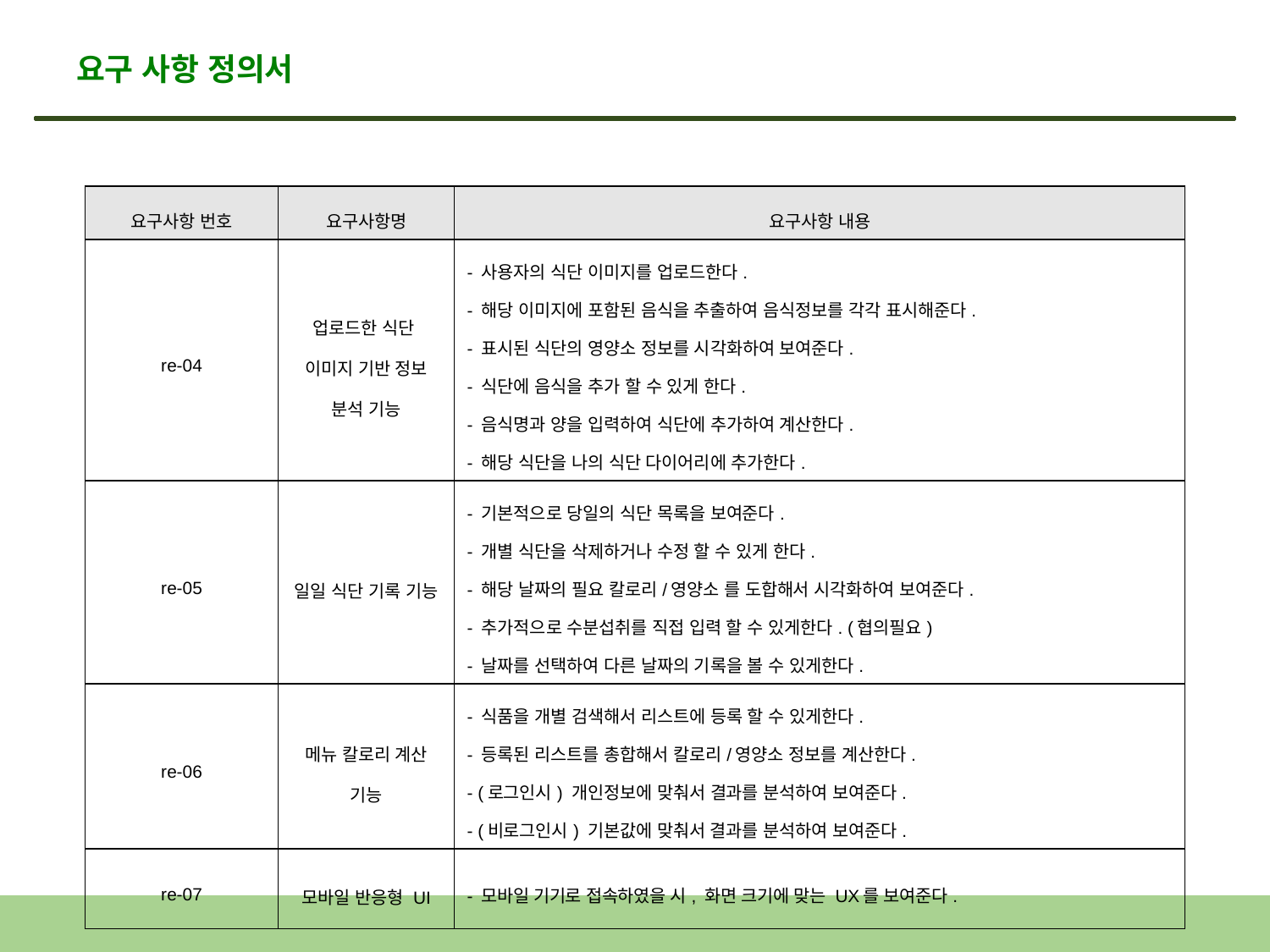

# 요구 사항 정의서
| 요구사항 번호 | 요구사항명 | 요구사항 내용 |
| --- | --- | --- |
| re-04 | 업로드한 식단 이미지 기반 정보 분석 기능 | - 사용자의 식단 이미지를 업로드한다. - 해당 이미지에 포함된 음식을 추출하여 음식정보를 각각 표시해준다. - 표시된 식단의 영양소 정보를 시각화하여 보여준다. - 식단에 음식을 추가 할 수 있게 한다. - 음식명과 양을 입력하여 식단에 추가하여 계산한다. - 해당 식단을 나의 식단 다이어리에 추가한다. |
| re-05 | 일일 식단 기록 기능 | - 기본적으로 당일의 식단 목록을 보여준다. - 개별 식단을 삭제하거나 수정 할 수 있게 한다. - 해당 날짜의 필요 칼로리/영양소 를 도합해서 시각화하여 보여준다. - 추가적으로 수분섭취를 직접 입력 할 수 있게한다. (협의필요) - 날짜를 선택하여 다른 날짜의 기록을 볼 수 있게한다. |
| re-06 | 메뉴 칼로리 계산 기능 | - 식품을 개별 검색해서 리스트에 등록 할 수 있게한다. - 등록된 리스트를 총합해서 칼로리/영양소 정보를 계산한다. - (로그인시) 개인정보에 맞춰서 결과를 분석하여 보여준다. - (비로그인시) 기본값에 맞춰서 결과를 분석하여 보여준다. |
| re-07 | 모바일 반응형 UI | - 모바일 기기로 접속하였을 시, 화면 크기에 맞는 UX를 보여준다. |